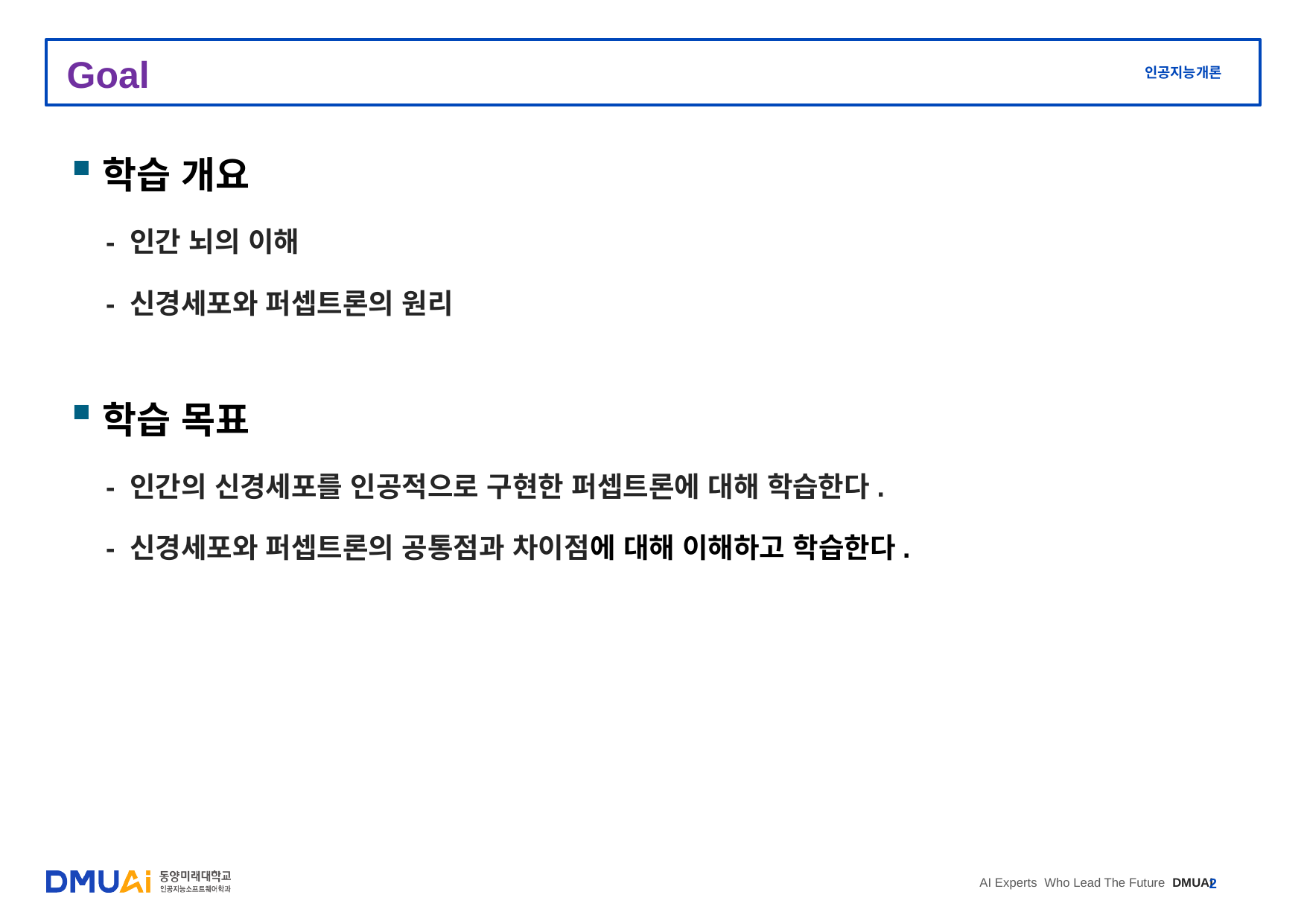

# Goal
학습 개요
      - 인간 뇌의 이해
      - 신경세포와 퍼셉트론의 원리

학습 목표
      - 인간의 신경세포를 인공적으로 구현한 퍼셉트론에 대해 학습한다.
      - 신경세포와 퍼셉트론의 공통점과 차이점에 대해 이해하고 학습한다.